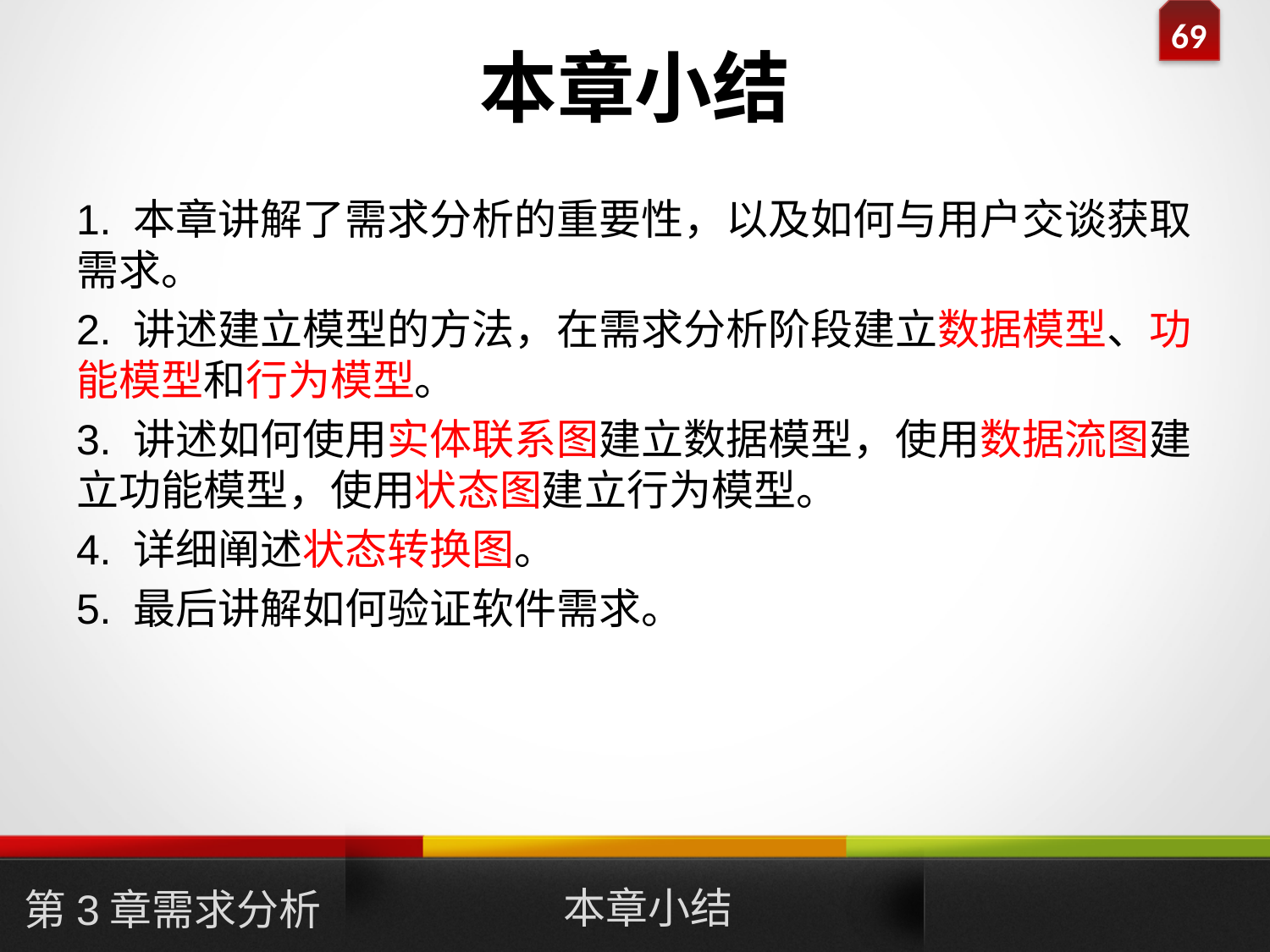

# 本章小结
1. 本章讲解了需求分析的重要性，以及如何与用户交谈获取需求。
2. 讲述建立模型的方法，在需求分析阶段建立数据模型、功能模型和行为模型。
3. 讲述如何使用实体联系图建立数据模型，使用数据流图建立功能模型，使用状态图建立行为模型。
4. 详细阐述状态转换图。
5. 最后讲解如何验证软件需求。
本章小结
第3章需求分析